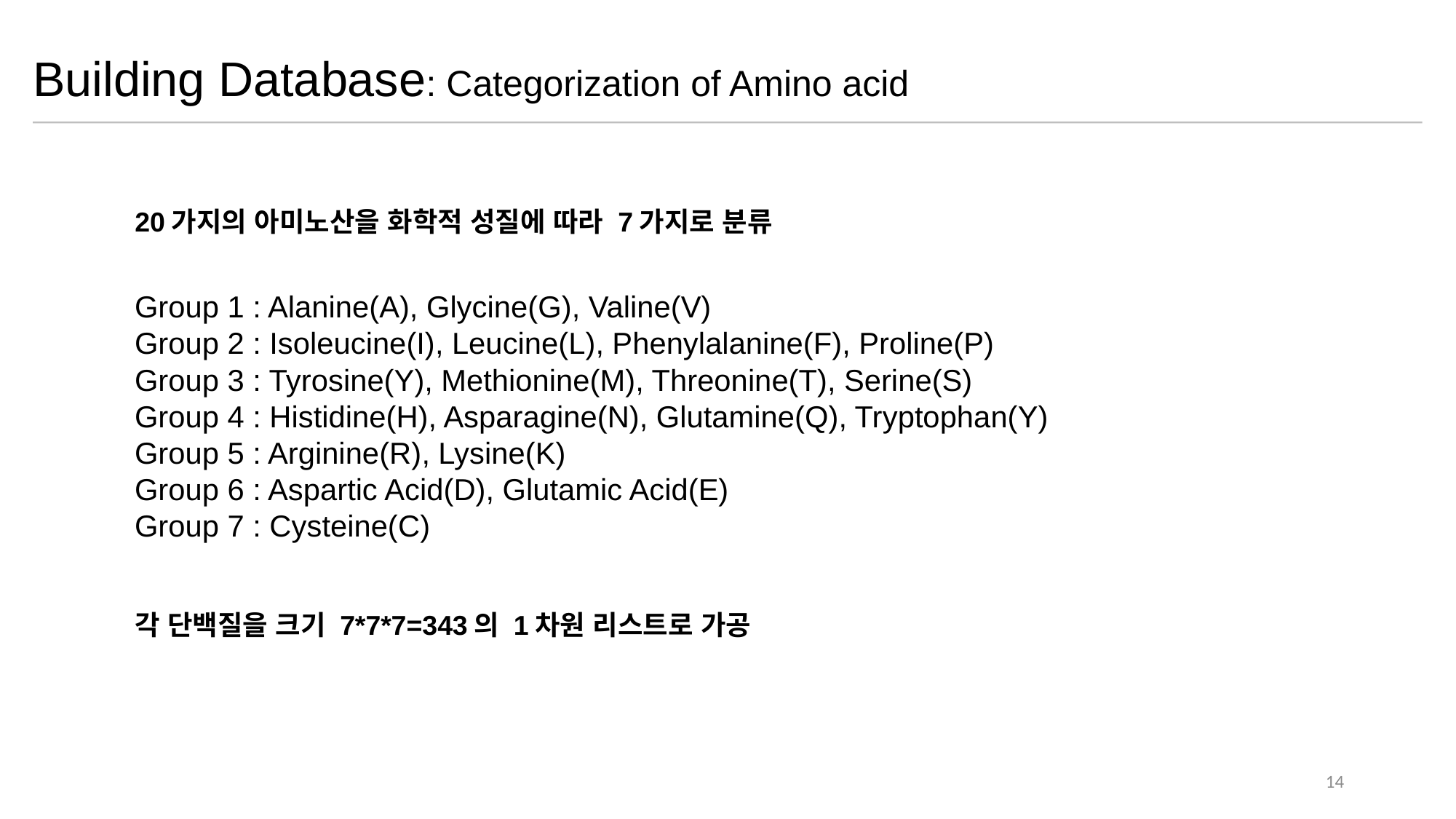

Building Database: Categorization of Amino acid

20가지의 아미노산을 화학적 성질에 따라 7가지로 분류
Group 1 : Alanine(A), Glycine(G), Valine(V)
Group 2 : Isoleucine(I), Leucine(L), Phenylalanine(F), Proline(P)
Group 3 : Tyrosine(Y), Methionine(M), Threonine(T), Serine(S)
Group 4 : Histidine(H), Asparagine(N), Glutamine(Q), Tryptophan(Y)
Group 5 : Arginine(R), Lysine(K)
Group 6 : Aspartic Acid(D), Glutamic Acid(E)
Group 7 : Cysteine(C)
각 단백질을 크기 7*7*7=343의 1차원 리스트로 가공
14